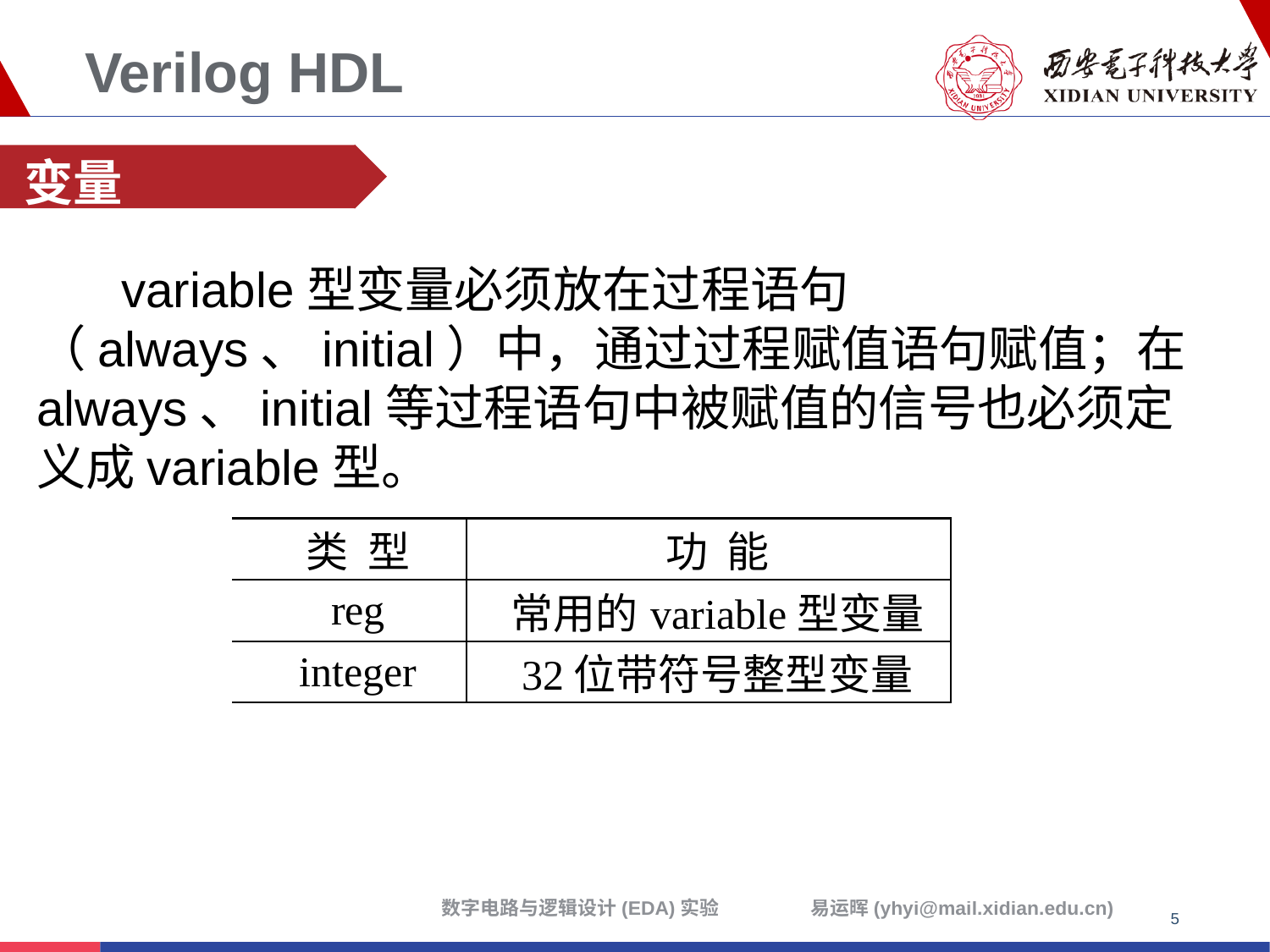

# Verilog HDL
变量
variable型变量必须放在过程语句（always、initial）中，通过过程赋值语句赋值；在always、initial等过程语句中被赋值的信号也必须定义成variable型。

| 类 型 | 功 能 |
| --- | --- |
| reg | 常用的variable型变量 |
| integer | 32位带符号整型变量 |
5